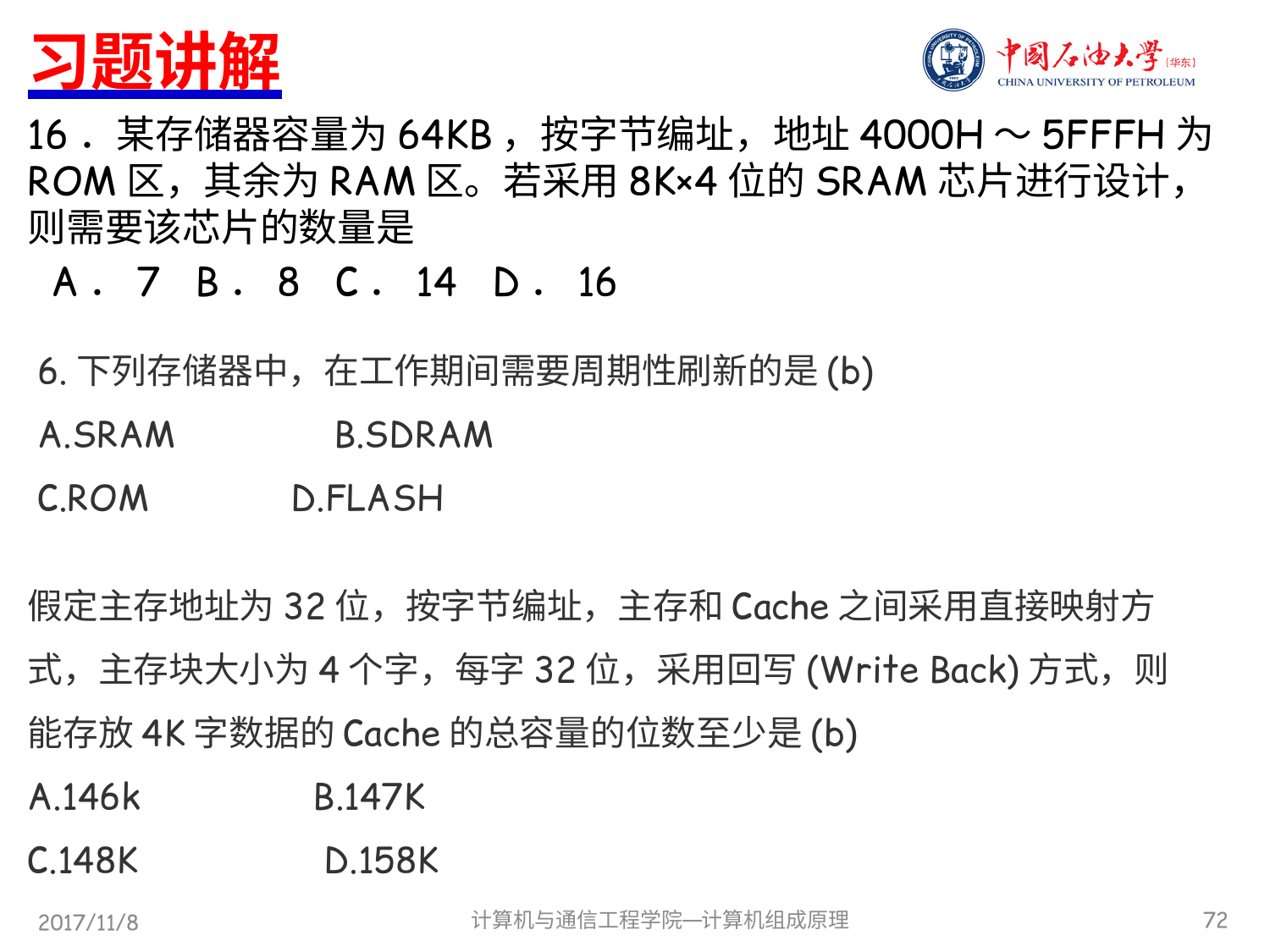

# 习题讲解
16．某存储器容量为64KB，按字节编址，地址4000H～5FFFH为ROM区，其余为RAM区。若采用8K×4位的SRAM芯片进行设计，则需要该芯片的数量是
  A．7   B．8   C．14   D．16
6.下列存储器中，在工作期间需要周期性刷新的是(b)
A.SRAM	    B.SDRAM
C.ROM	            D.FLASH
假定主存地址为32位，按字节编址，主存和Cache之间采用直接映射方式，主存块大小为4个字，每字32位，采用回写(Write Back)方式，则能存放4K字数据的Cache的总容量的位数至少是(b)
A.146k		   B.147K
C.148K		    D.158K
计算机与通信工程学院—计算机组成原理
72
2017/11/8